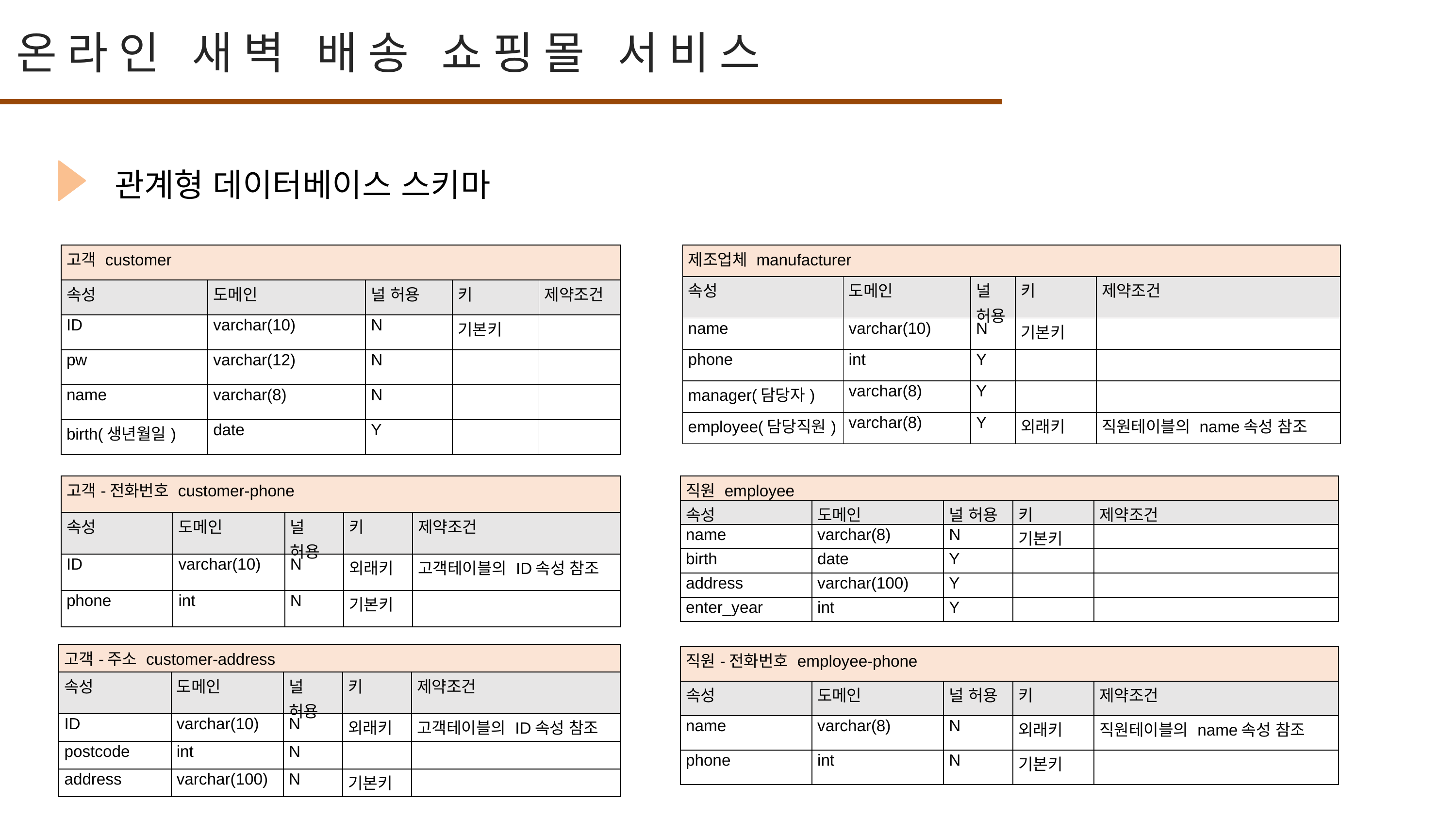

온라인 새벽 배송 쇼핑몰 서비스

관계형 데이터베이스 스키마

| 제조업체 manufacturer |  |  |  |  |
| --- | --- | --- | --- | --- |
| 속성 | 도메인 | 널 허용 | 키 | 제약조건 |
| name | varchar(10) | N | 기본키 |  |
| phone | int | Y |  |  |
| manager(담당자) | varchar(8) | Y |  |  |
| employee(담당직원) | varchar(8) | Y | 외래키 | 직원테이블의 name속성 참조 |
| 고객 customer |  |  |  |  |
| --- | --- | --- | --- | --- |
| 속성 | 도메인 | 널 허용 | 키 | 제약조건 |
| ID | varchar(10) | N | 기본키 |  |
| pw | varchar(12) | N |  |  |
| name | varchar(8) | N |  |  |
| birth(생년월일) | date | Y |  |  |
| 고객-전화번호 customer-phone |  |  |  |  |
| --- | --- | --- | --- | --- |
| 속성 | 도메인 | 널 허용 | 키 | 제약조건 |
| ID | varchar(10) | N | 외래키 | 고객테이블의 ID속성 참조 |
| phone | int | N | 기본키 |  |
| 직원 employee |  |  |  |  |
| --- | --- | --- | --- | --- |
| 속성 | 도메인 | 널 허용 | 키 | 제약조건 |
| name | varchar(8) | N | 기본키 |  |
| birth | date | Y |  |  |
| address | varchar(100) | Y |  |  |
| enter\_year | int | Y |  |  |
| 고객-주소 customer-address |  |  |  |  |
| --- | --- | --- | --- | --- |
| 속성 | 도메인 | 널 허용 | 키 | 제약조건 |
| ID | varchar(10) | N | 외래키 | 고객테이블의 ID속성 참조 |
| postcode | int | N |  |  |
| address | varchar(100) | N | 기본키 |  |
| 직원-전화번호 employee-phone |  |  |  |  |
| --- | --- | --- | --- | --- |
| 속성 | 도메인 | 널 허용 | 키 | 제약조건 |
| name | varchar(8) | N | 외래키 | 직원테이블의 name속성 참조 |
| phone | int | N | 기본키 |  |